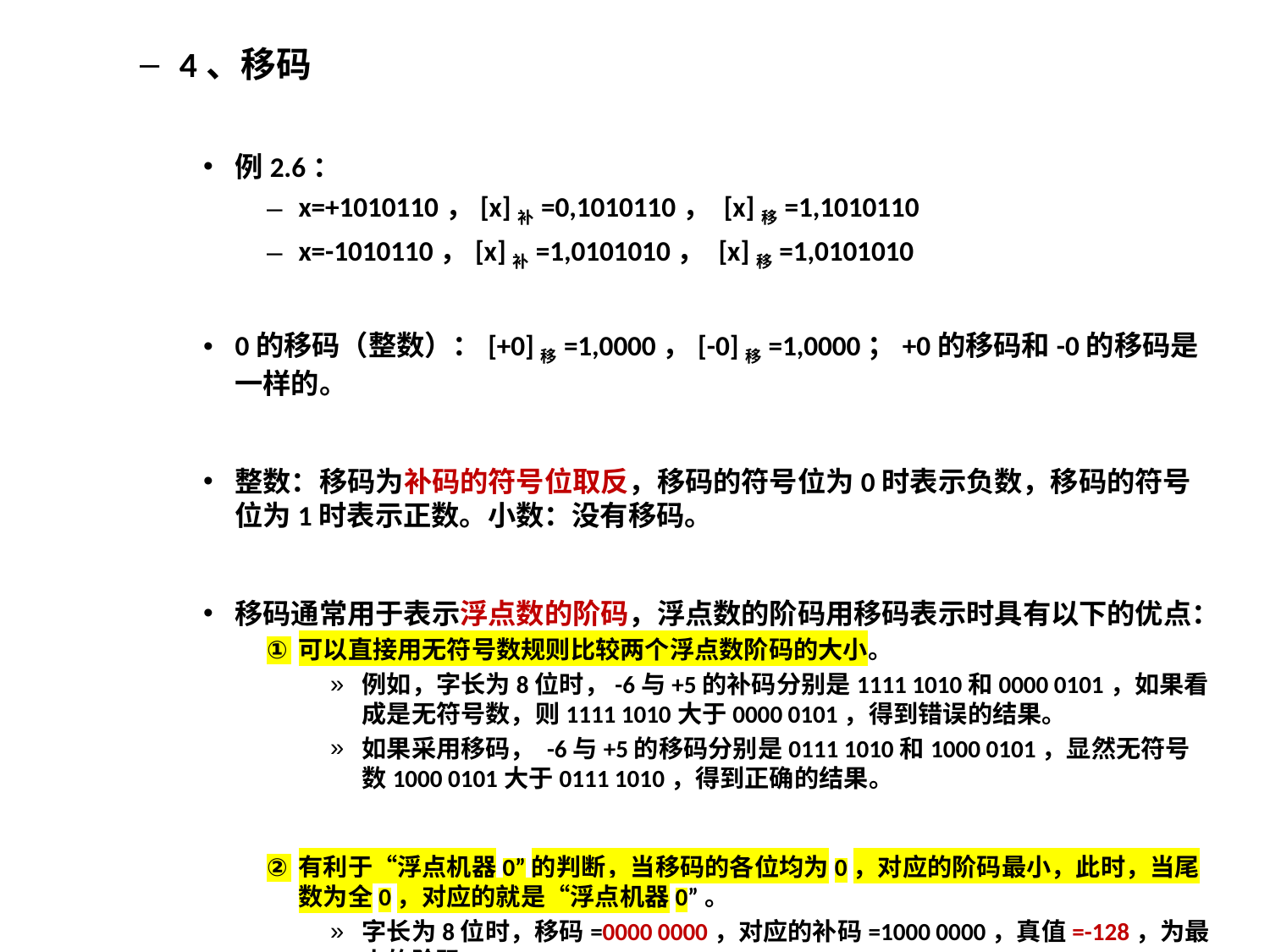

4、移码

例2.6：
x=+1010110，[x]补=0,1010110， [x]移=1,1010110
x=-1010110，[x]补=1,0101010， [x]移=1,0101010

0的移码（整数）：[+0]移=1,0000，[-0]移=1,0000；+0的移码和-0的移码是一样的。

整数：移码为补码的符号位取反，移码的符号位为0时表示负数，移码的符号位为1时表示正数。小数：没有移码。

移码通常用于表示浮点数的阶码，浮点数的阶码用移码表示时具有以下的优点：
可以直接用无符号数规则比较两个浮点数阶码的大小。
例如，字长为8位时，-6与+5的补码分别是1111 1010和0000 0101，如果看成是无符号数，则1111 1010大于0000 0101，得到错误的结果。
如果采用移码， -6与+5的移码分别是0111 1010和1000 0101，显然无符号数1000 0101大于0111 1010，得到正确的结果。

有利于“浮点机器0”的判断，当移码的各位均为0，对应的阶码最小，此时，当尾数为全0，对应的就是“浮点机器0”。
字长为8位时，移码=0000 0000，对应的补码=1000 0000，真值=-128，为最小的阶码。